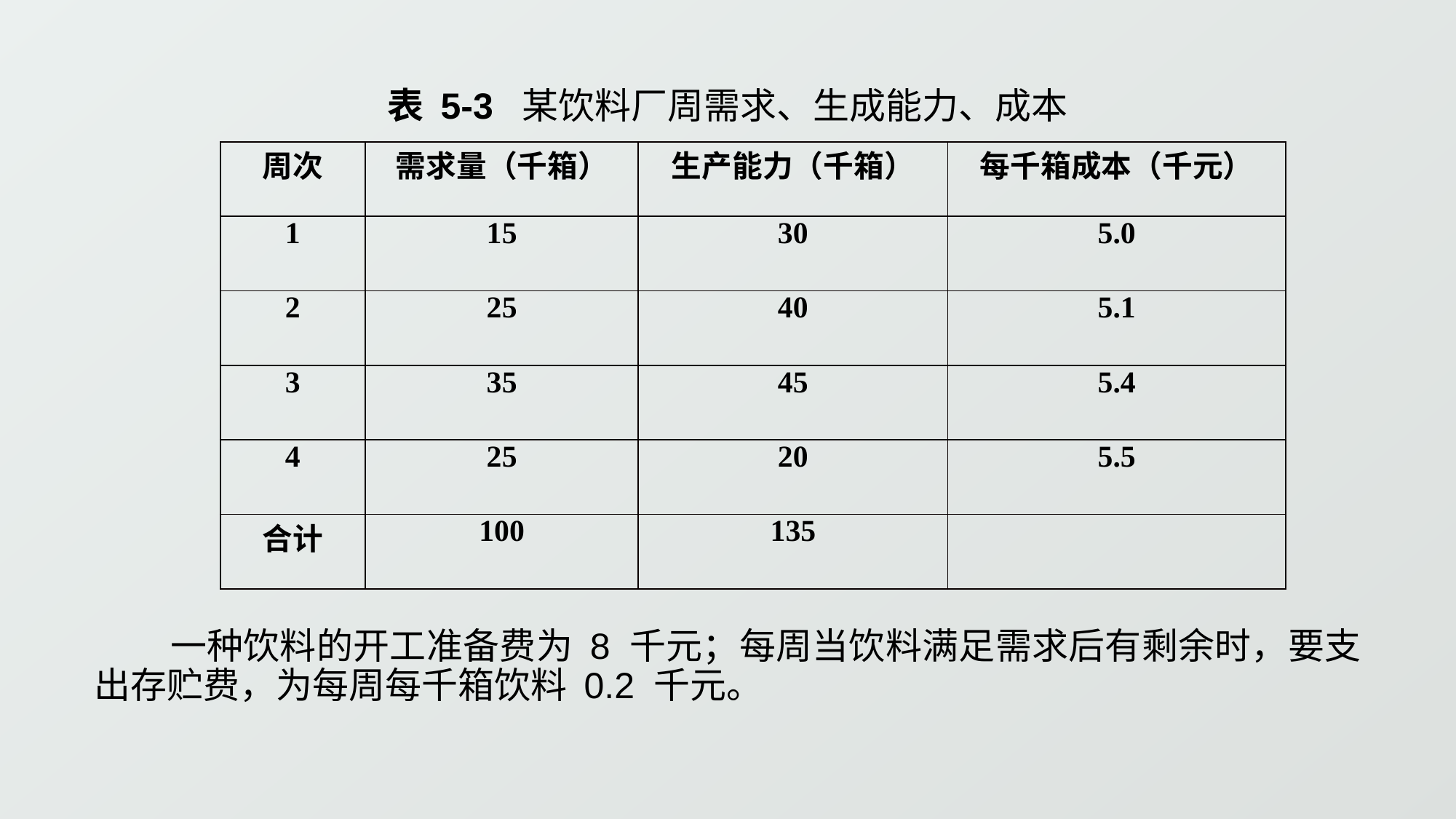

表 5-3  某饮料厂周需求、生成能力、成本

        一种饮料的开工准备费为 8 千元；每周当饮料满足需求后有剩余时，要支出存贮费，为每周每千箱饮料 0.2 千元。
| 周次 | 需求量（千箱） | 生产能力（千箱） | 每千箱成本（千元） |
| --- | --- | --- | --- |
| 1 | 15 | 30 | 5.0 |
| 2 | 25 | 40 | 5.1 |
| 3 | 35 | 45 | 5.4 |
| 4 | 25 | 20 | 5.5 |
| 合计 | 100 | 135 |  |